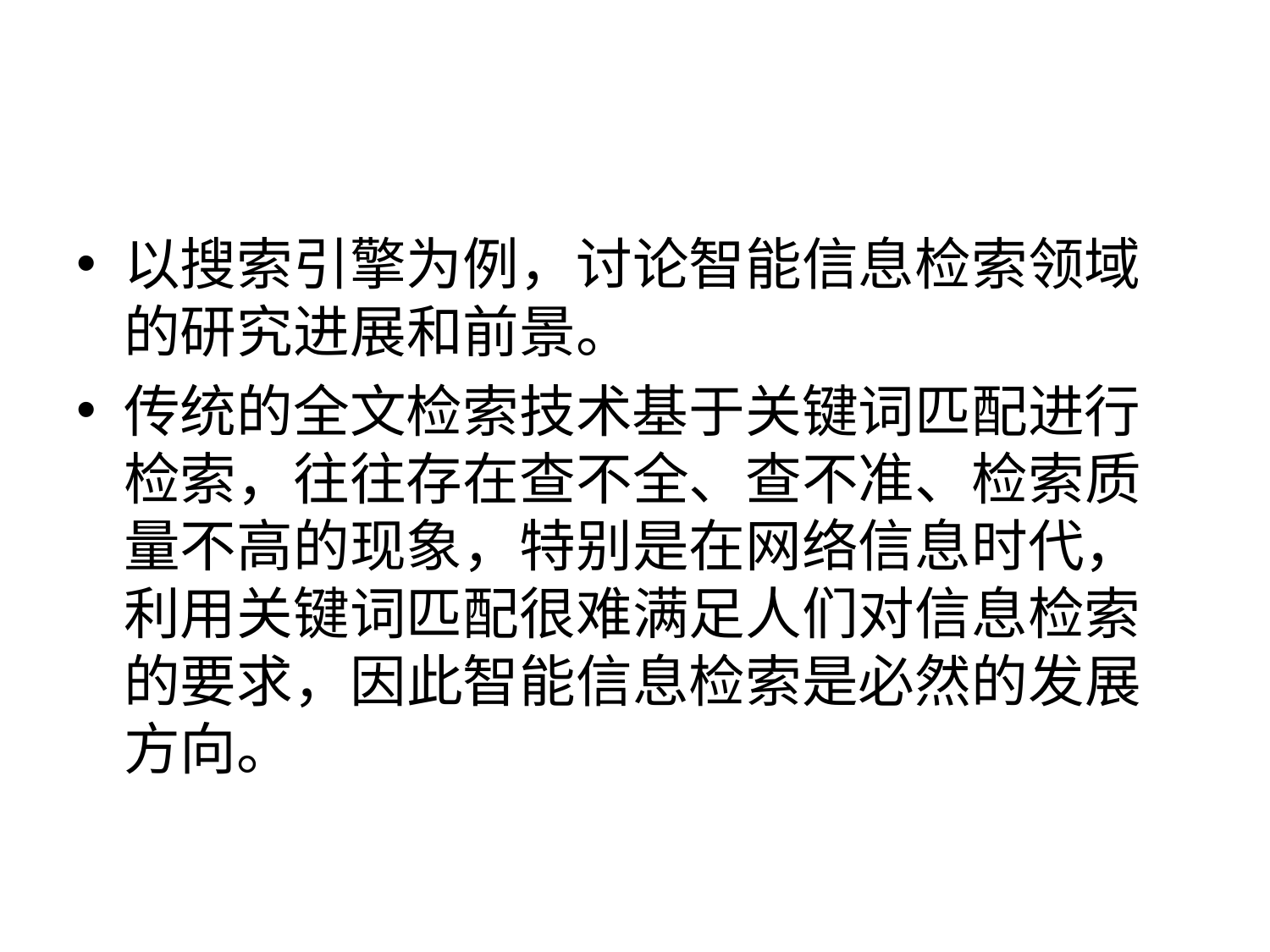

#
以搜索引擎为例，讨论智能信息检索领域的研究进展和前景。
传统的全文检索技术基于关键词匹配进行检索，往往存在查不全、查不准、检索质量不高的现象，特别是在网络信息时代，利用关键词匹配很难满足人们对信息检索的要求，因此智能信息检索是必然的发展方向。